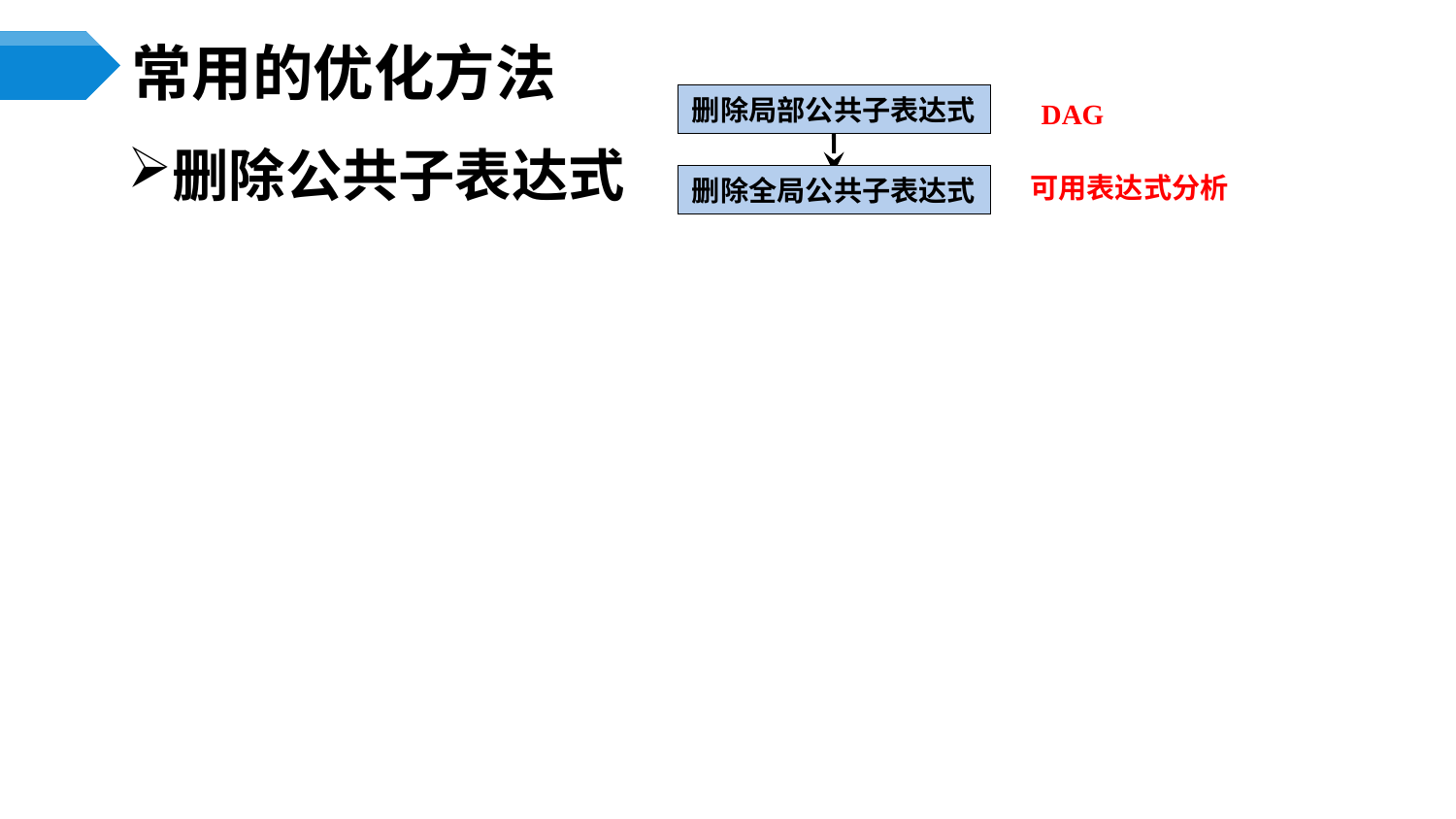

# 常用的优化方法
删除局部公共子表达式
DAG

删除公共子表达式
可用表达式分析
删除全局公共子表达式